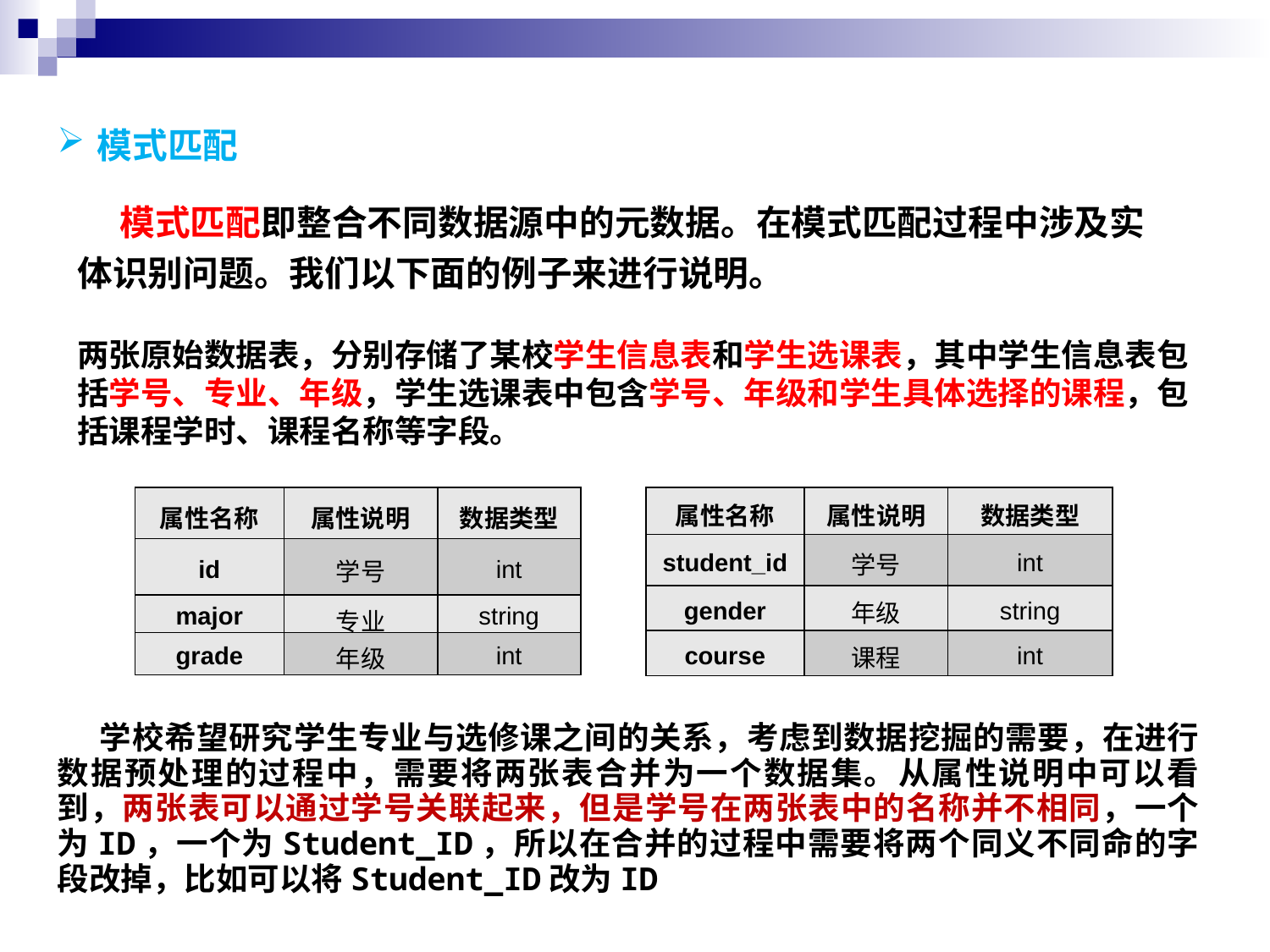

模式匹配
模式匹配即整合不同数据源中的元数据。在模式匹配过程中涉及实体识别问题。我们以下面的例子来进行说明。
两张原始数据表，分别存储了某校学生信息表和学生选课表，其中学生信息表包括学号、专业、年级，学生选课表中包含学号、年级和学生具体选择的课程，包括课程学时、课程名称等字段。
| 属性名称 | 属性说明 | 数据类型 |
| --- | --- | --- |
| id | 学号 | int |
| major | 专业 | string |
| grade | 年级 | int |
| 属性名称 | 属性说明 | 数据类型 |
| --- | --- | --- |
| student\_id | 学号 | int |
| gender | 年级 | string |
| course | 课程 | int |
学校希望研究学生专业与选修课之间的关系，考虑到数据挖掘的需要，在进行数据预处理的过程中，需要将两张表合并为一个数据集。从属性说明中可以看到，两张表可以通过学号关联起来，但是学号在两张表中的名称并不相同，一个为ID，一个为Student_ID，所以在合并的过程中需要将两个同义不同命的字段改掉，比如可以将Student_ID改为ID